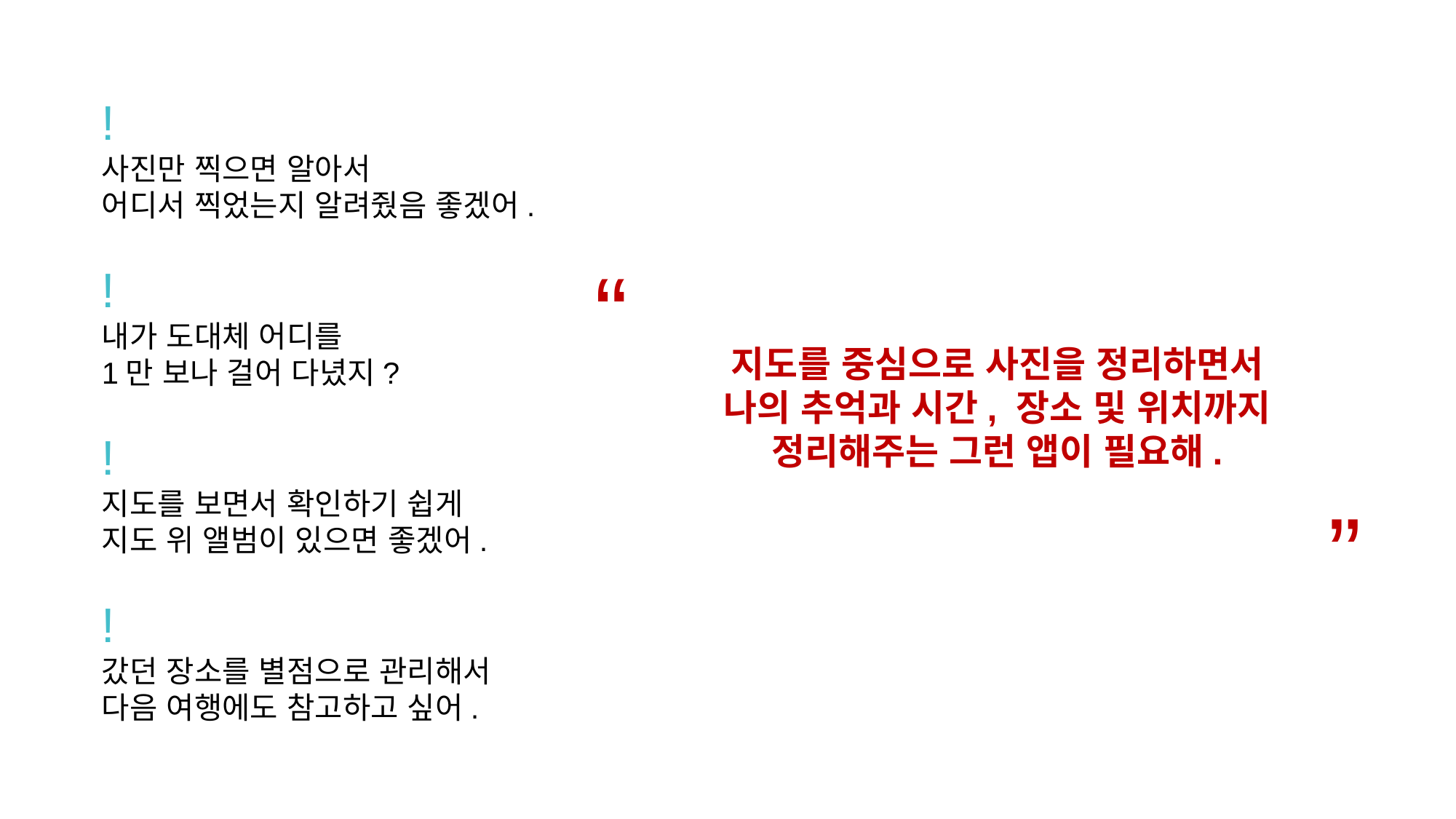

!
사진만 찍으면 알아서
어디서 찍었는지 알려줬음 좋겠어.

!
내가 도대체 어디를
1만 보나 걸어 다녔지?

!
지도를 보면서 확인하기 쉽게
지도 위 앨범이 있으면 좋겠어.

!
갔던 장소를 별점으로 관리해서
다음 여행에도 참고하고 싶어.

“

”
지도를 중심으로 사진을 정리하면서
나의 추억과 시간, 장소 및 위치까지
정리해주는 그런 앱이 필요해.